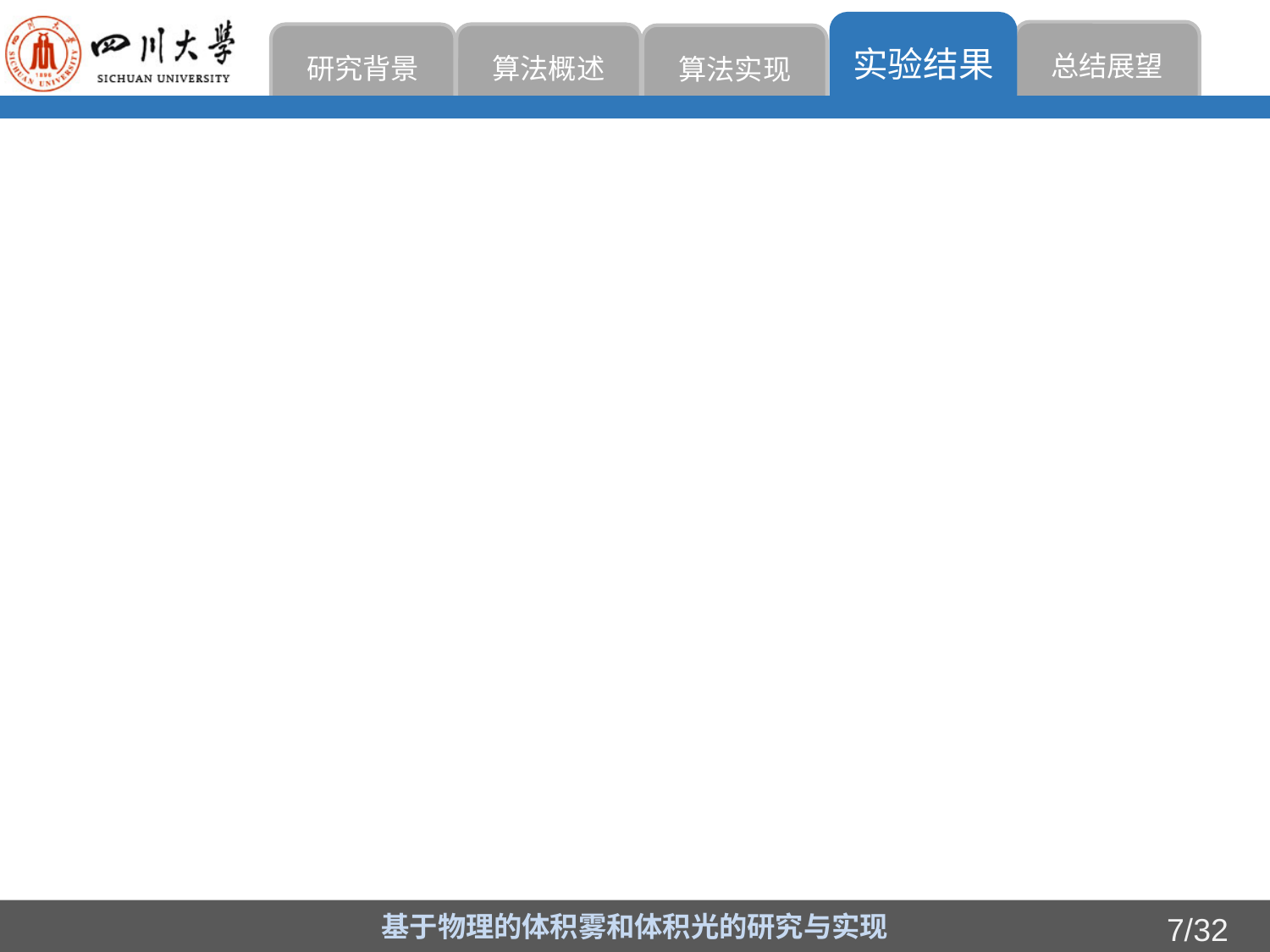

实验结果
总结展望
研究背景
算法概述
算法实现

基于物理的体积雾和体积光的研究与实现
7/32